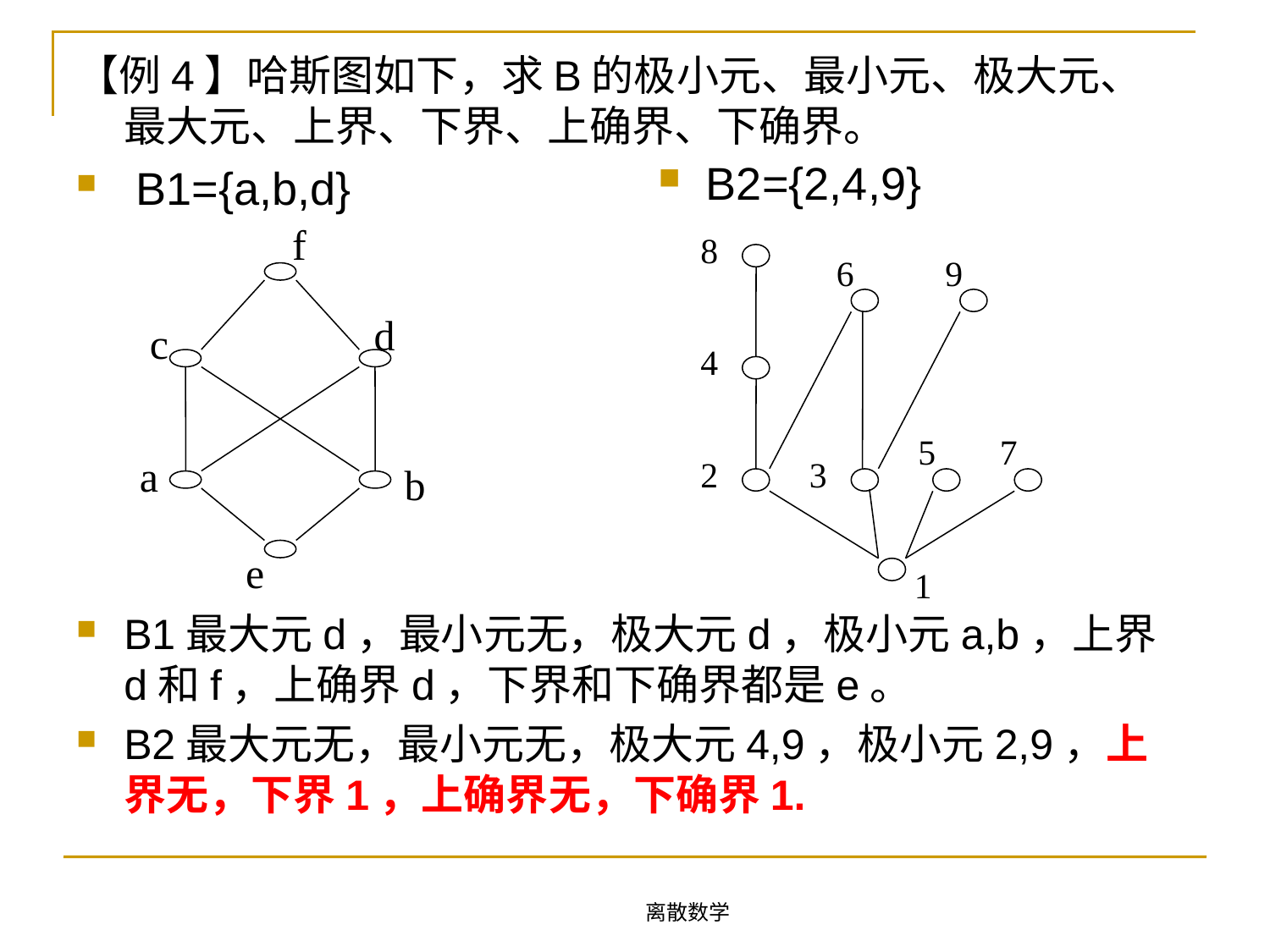

【例4】哈斯图如下，求B的极小元、最小元、极大元、最大元、上界、下界、上确界、下确界。
 B1={a,b,d}

B1最大元d，最小元无，极大元d，极小元a,b，上界d和f，上确界d，下界和下确界都是e。
B2最大元无，最小元无，极大元4,9，极小元2,9，上界无，下界1，上确界无，下确界1.

B2={2,4,9}
f

d
c

a
b

e

8

6
9

4

5
7
2
3

1

离散数学
26